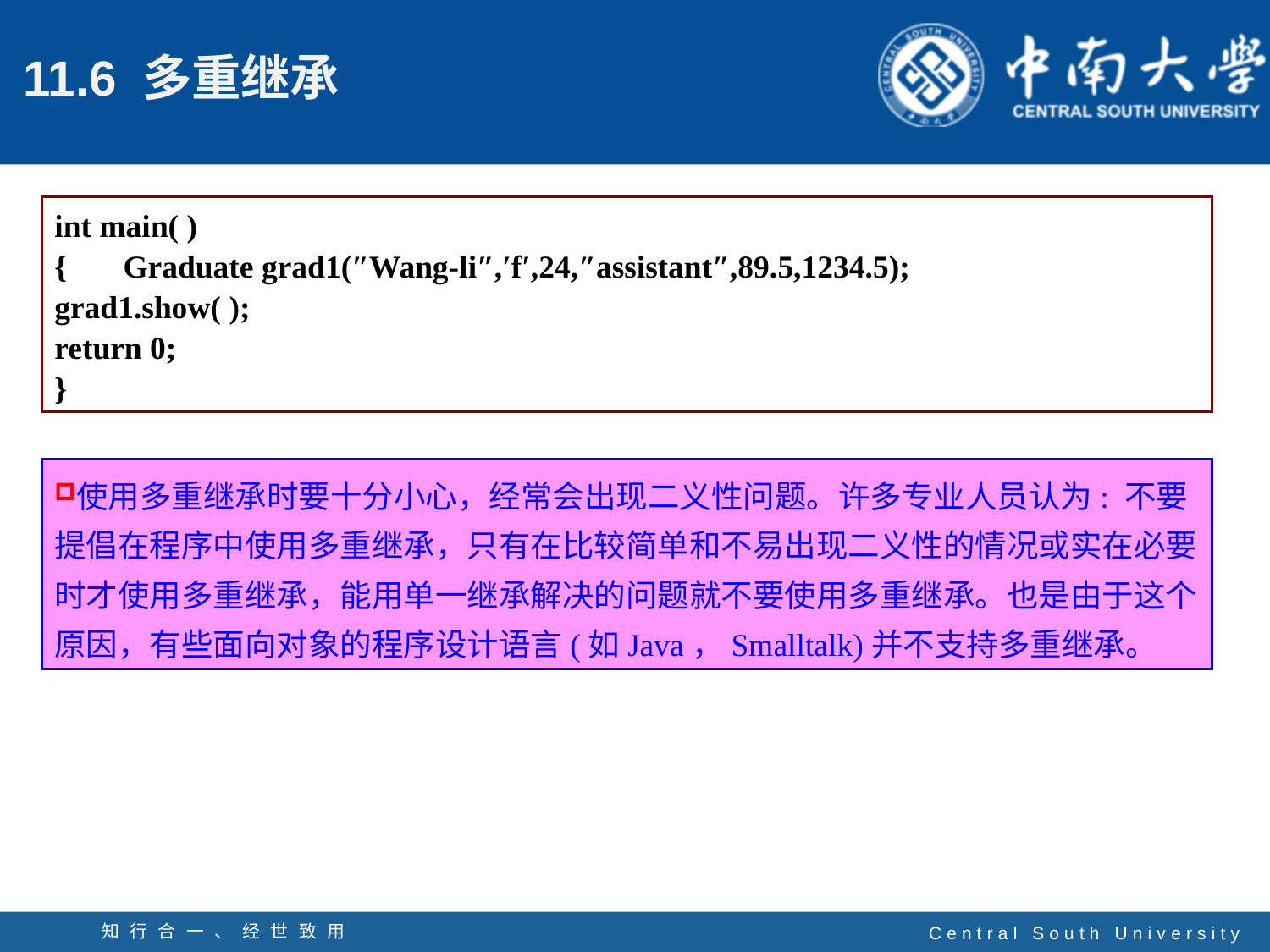

int main( )
{       Graduate grad1(″Wang-li″,′f′,24,″assistant″,89.5,1234.5);
grad1.show( );
return 0;
}
使用多重继承时要十分小心，经常会出现二义性问题。许多专业人员认为: 不要提倡在程序中使用多重继承，只有在比较简单和不易出现二义性的情况或实在必要时才使用多重继承，能用单一继承解决的问题就不要使用多重继承。也是由于这个原因，有些面向对象的程序设计语言(如Java，Smalltalk)并不支持多重继承。

知行合一、经世致用
自强不息 厚德载物
Central South University